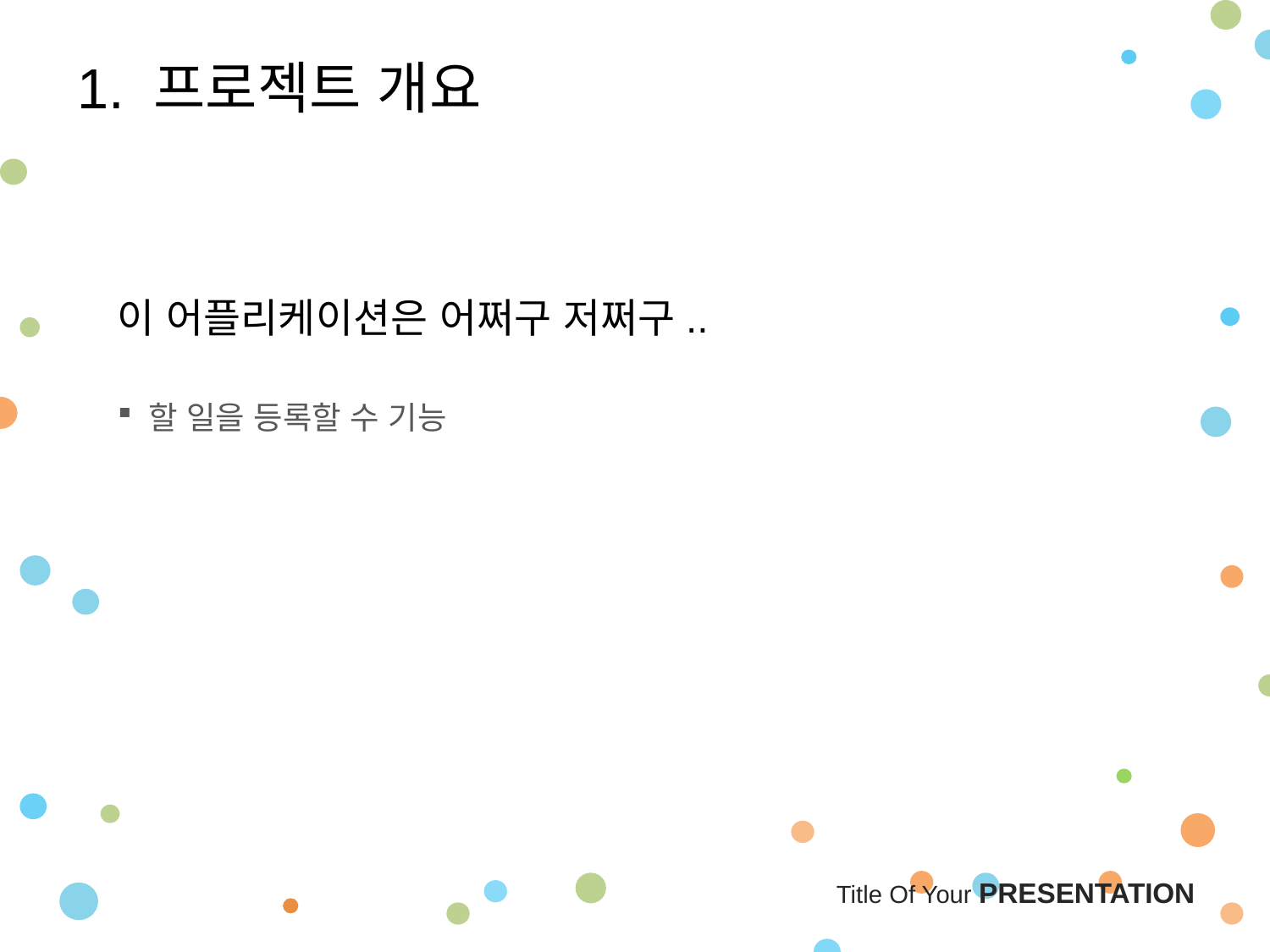

1. 프로젝트 개요

이 어플리케이션은 어쩌구 저쩌구..

 할 일을 등록할 수 기능

 Title Of Your PRESENTATION